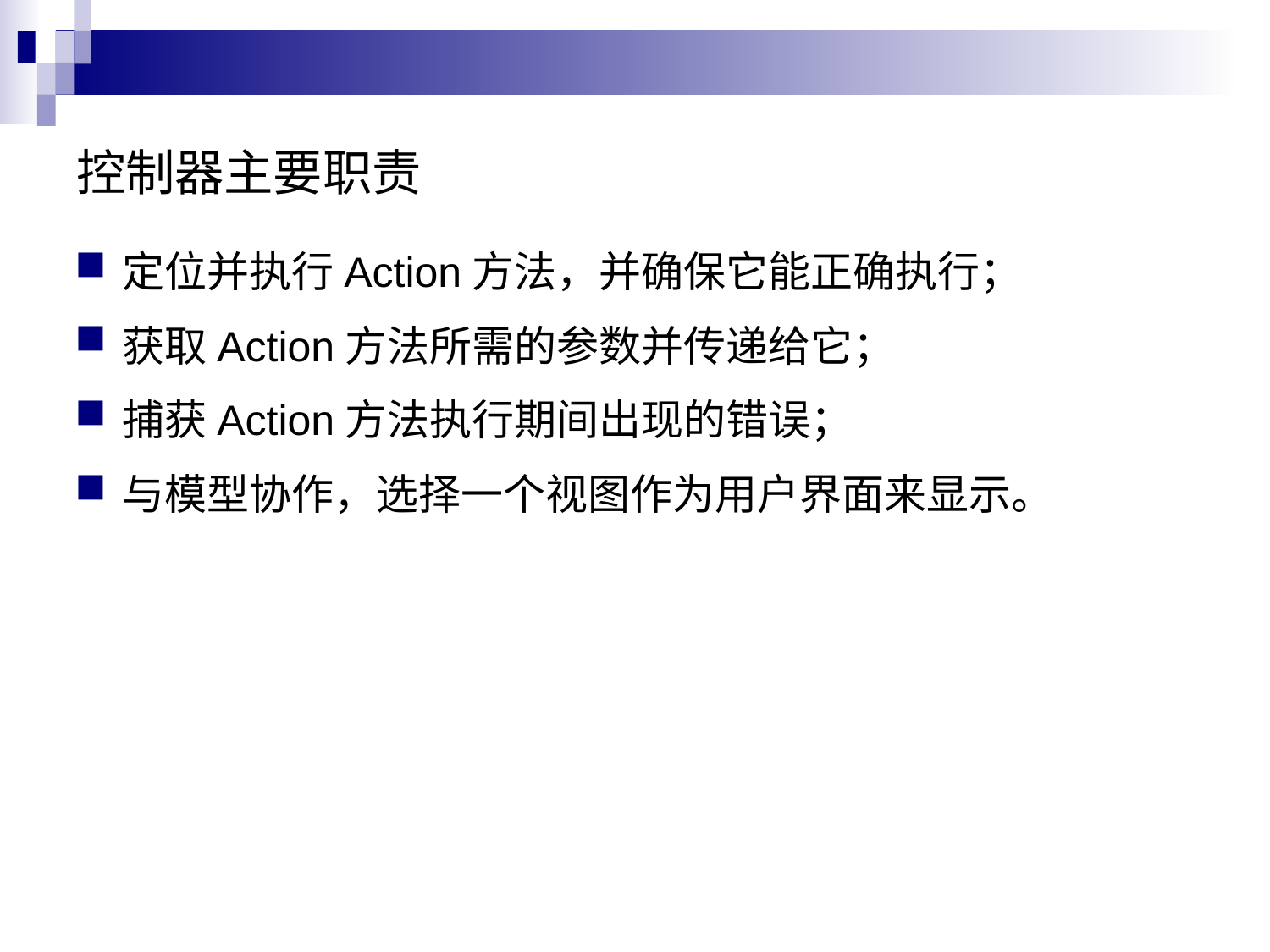

控制器主要职责
定位并执行Action方法，并确保它能正确执行；
获取Action方法所需的参数并传递给它；
捕获Action方法执行期间出现的错误；
与模型协作，选择一个视图作为用户界面来显示。